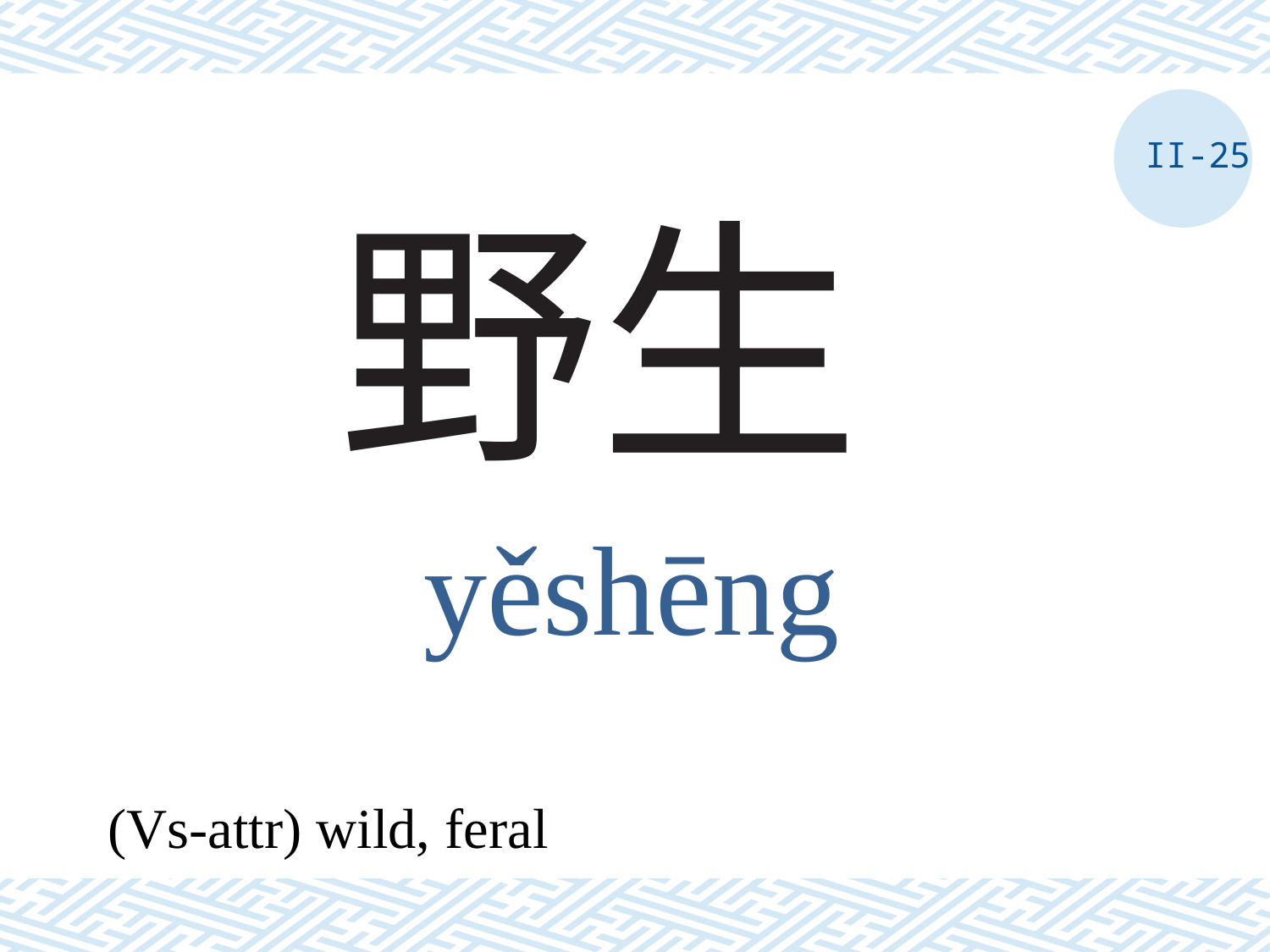

II-25

# 野生
yěshēng
(Vs-attr) wild, feral